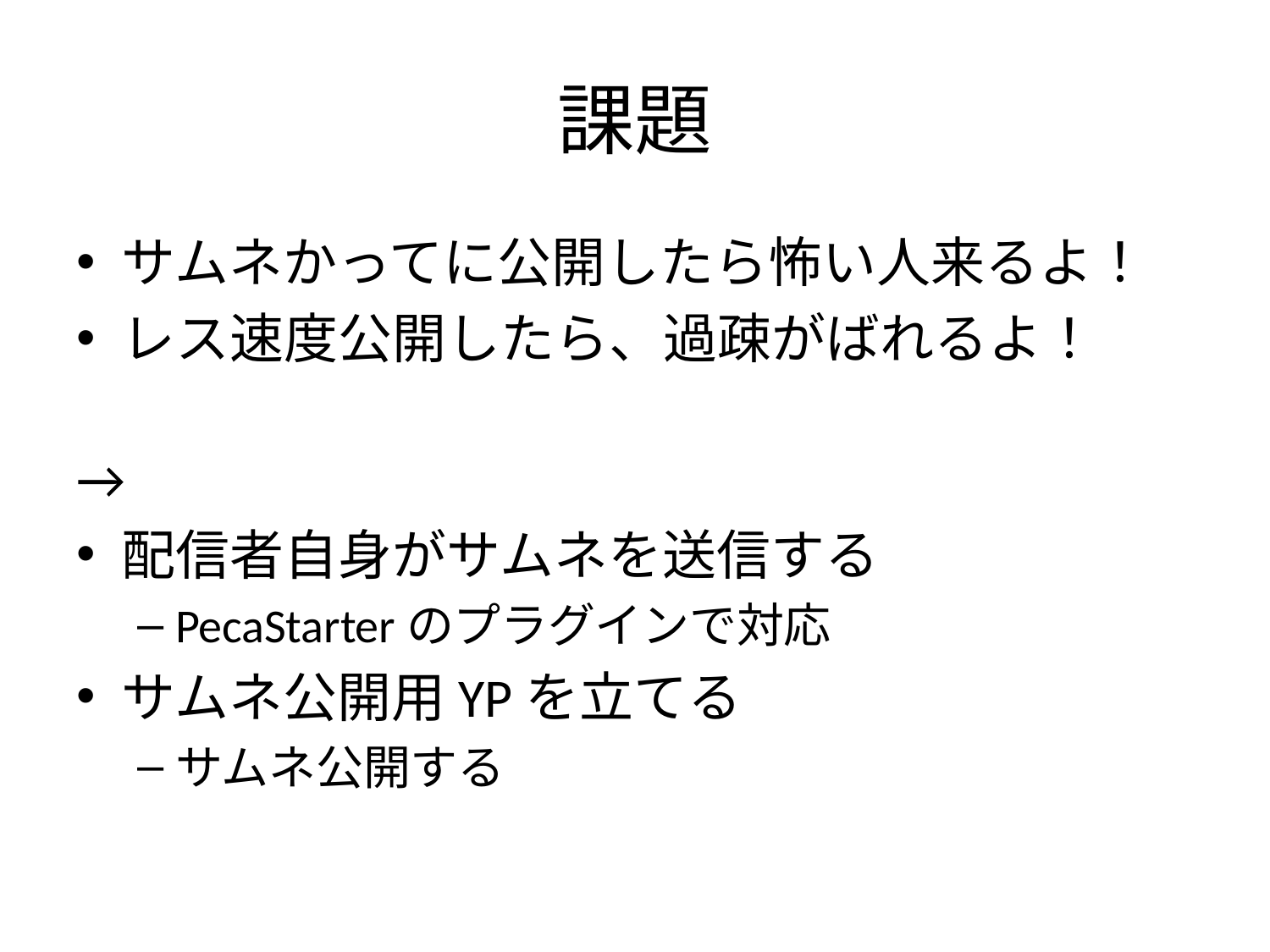

# 課題
サムネかってに公開したら怖い人来るよ！
レス速度公開したら、過疎がばれるよ！
→
配信者自身がサムネを送信する
PecaStarterのプラグインで対応
サムネ公開用YPを立てる
サムネ公開する